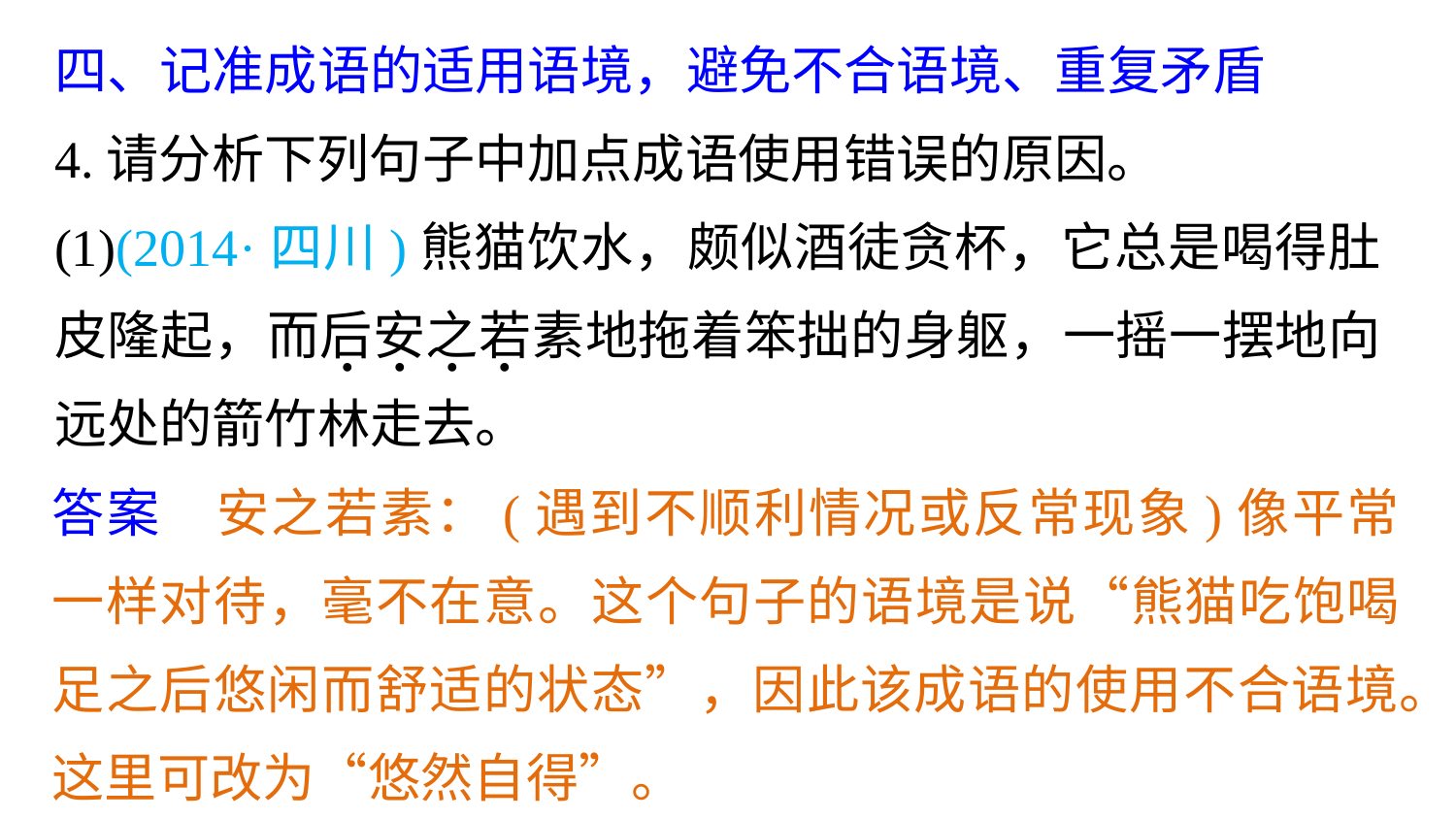

四、记准成语的适用语境，避免不合语境、重复矛盾
4.请分析下列句子中加点成语使用错误的原因。
(1)(2014·四川)熊猫饮水，颇似酒徒贪杯，它总是喝得肚皮隆起，而后安之若素地拖着笨拙的身躯，一摇一摆地向远处的箭竹林走去。
.   .   .   .
答案　安之若素：(遇到不顺利情况或反常现象)像平常一样对待，毫不在意。这个句子的语境是说“熊猫吃饱喝足之后悠闲而舒适的状态”，因此该成语的使用不合语境。这里可改为“悠然自得”。